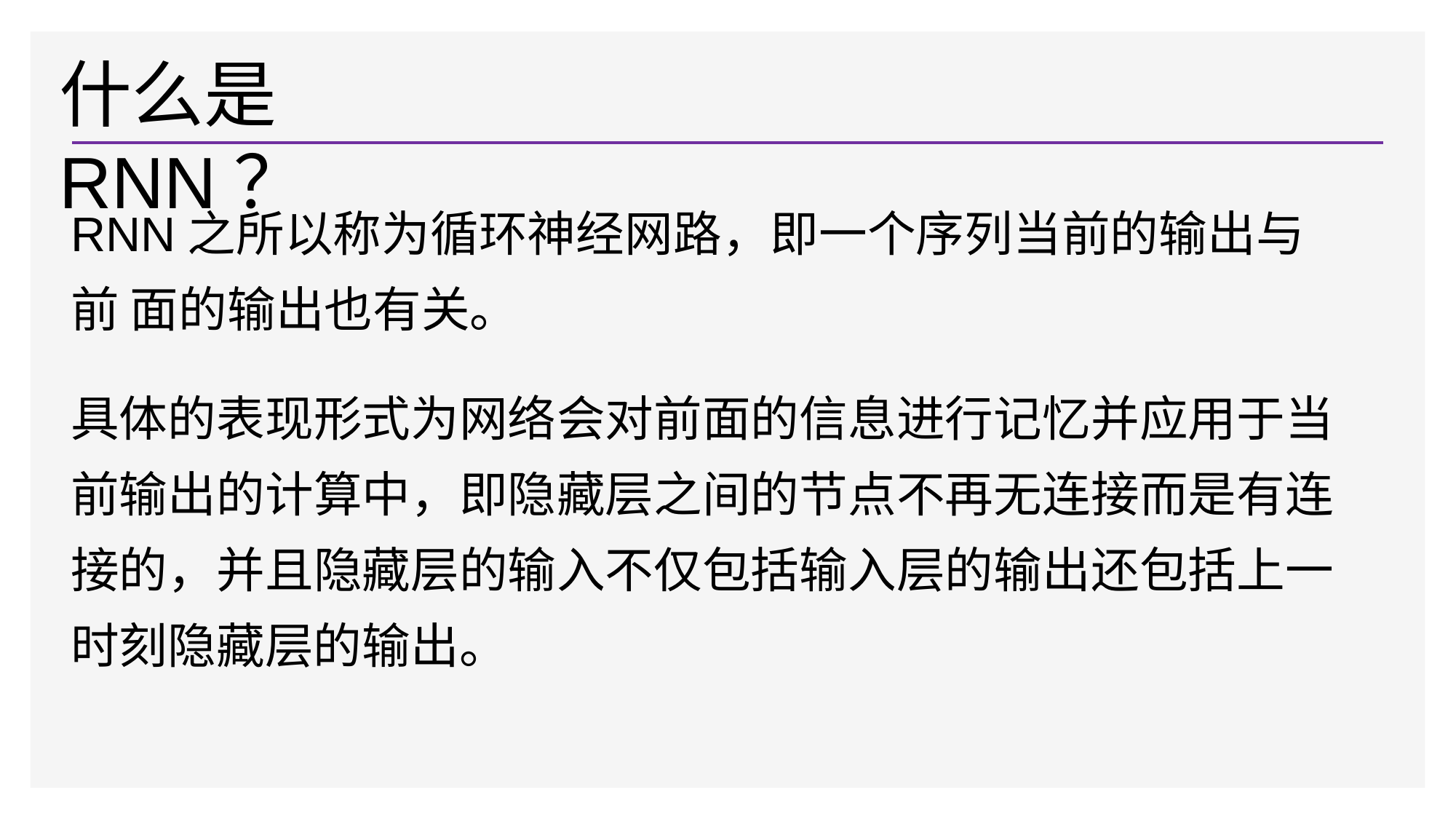

# 什么是RNN？
RNN之所以称为循环神经网路，即一个序列当前的输出与前 面的输出也有关。
具体的表现形式为网络会对前面的信息进行记忆并应用于当 前输出的计算中，即隐藏层之间的节点不再无连接而是有连 接的，并且隐藏层的输入不仅包括输入层的输出还包括上一 时刻隐藏层的输出。